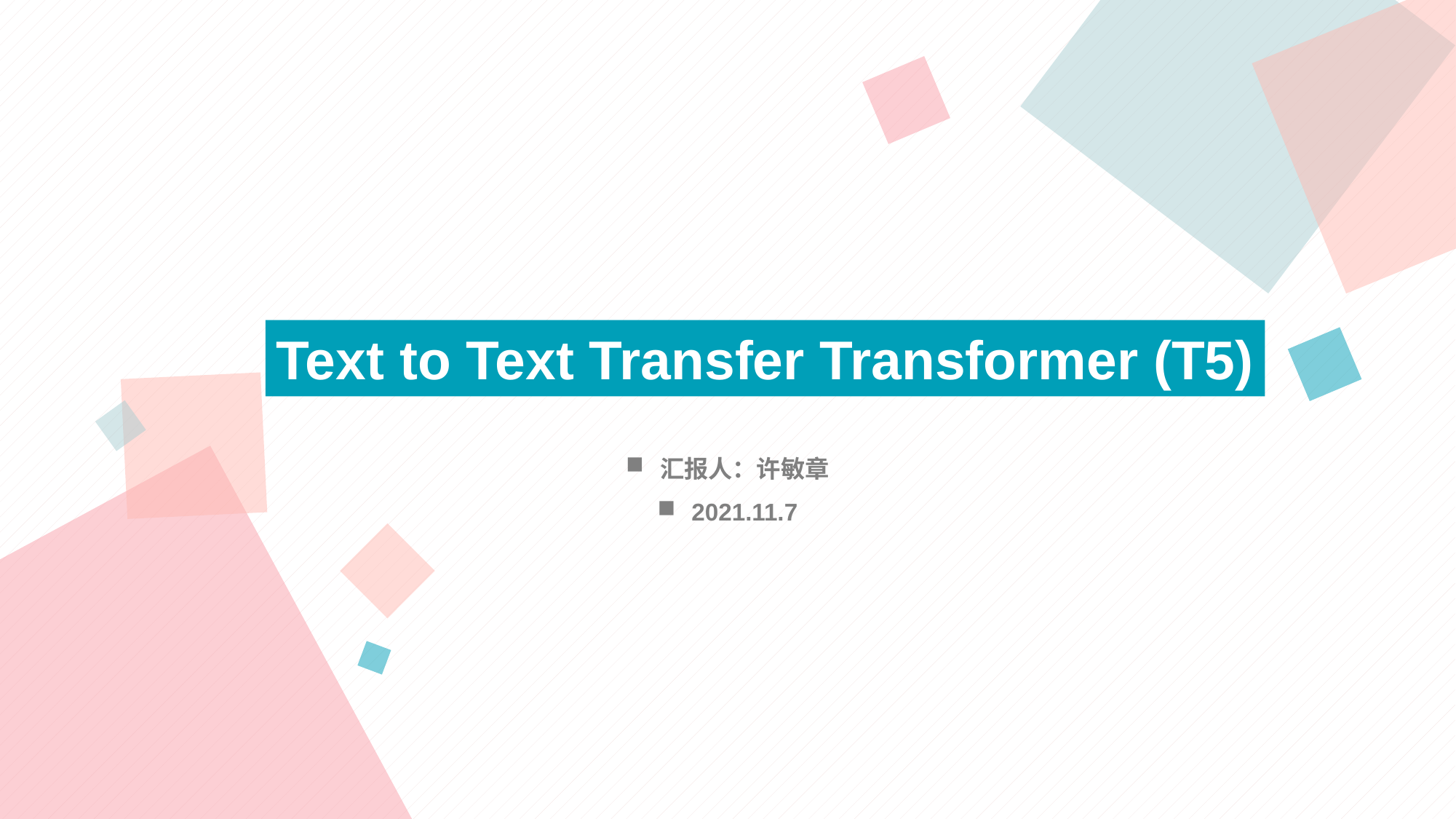

Text to Text Transfer Transformer (T5)
汇报人：许敏章
2021.11.7